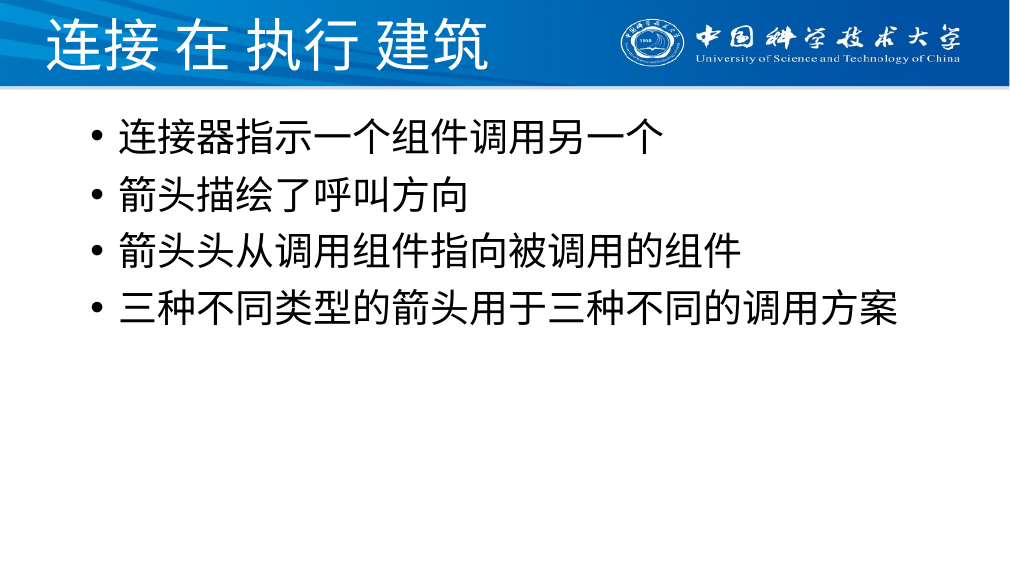

# 连接 在 执行 建筑
连接器指示一个组件调用另一个
箭头描绘了呼叫方向
箭头头从调用组件指向被调用的组件
三种不同类型的箭头用于三种不同的调用方案